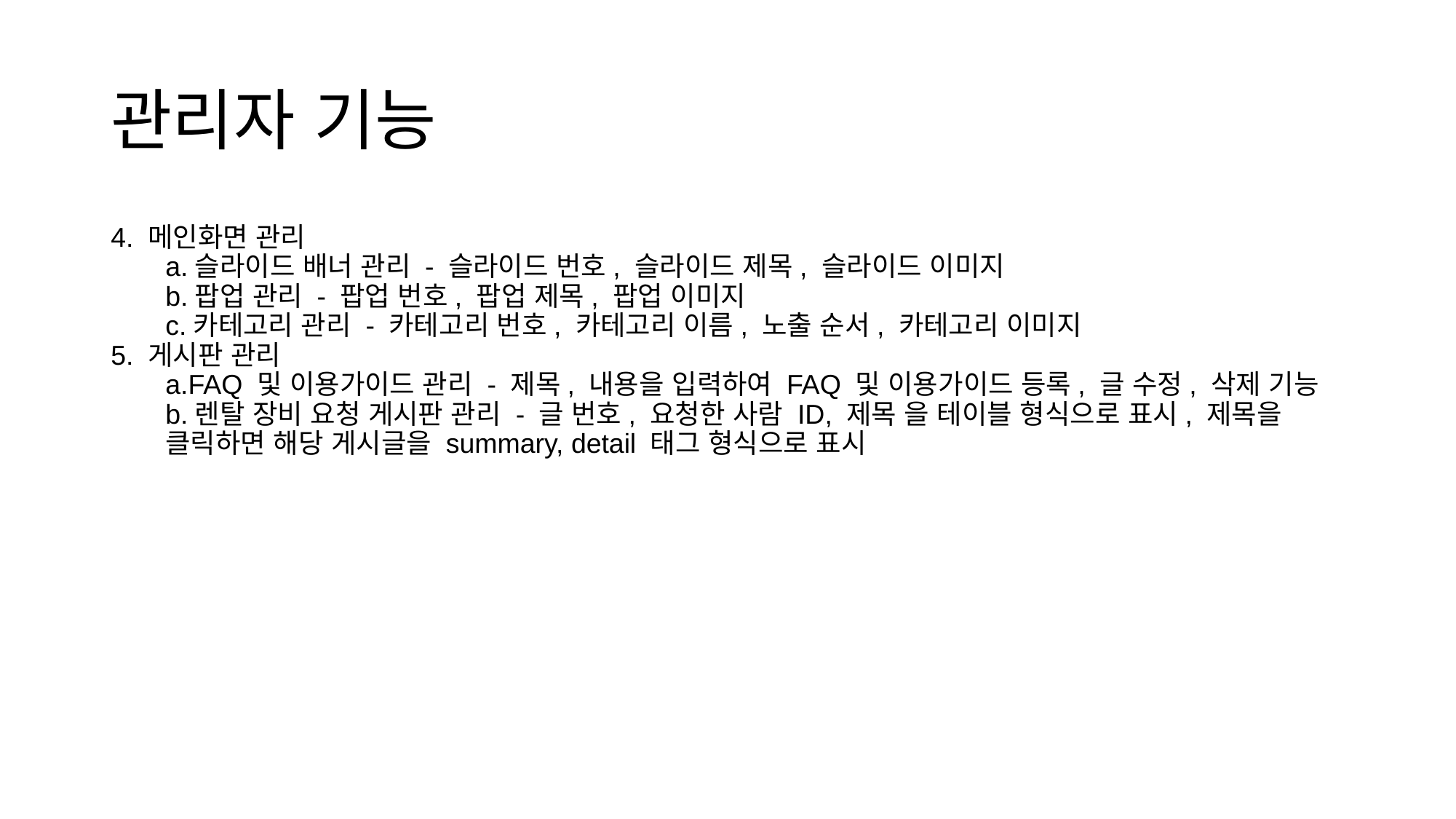

# 관리자 기능
4. 메인화면 관리
a.슬라이드 배너 관리 - 슬라이드 번호, 슬라이드 제목, 슬라이드 이미지
b.팝업 관리 - 팝업 번호, 팝업 제목, 팝업 이미지
c.카테고리 관리 - 카테고리 번호, 카테고리 이름, 노출 순서, 카테고리 이미지
5. 게시판 관리
a.FAQ 및 이용가이드 관리 - 제목, 내용을 입력하여 FAQ 및 이용가이드 등록, 글 수정, 삭제 기능
b.렌탈 장비 요청 게시판 관리 - 글 번호, 요청한 사람 ID, 제목 을 테이블 형식으로 표시, 제목을 클릭하면 해당 게시글을 summary, detail 태그 형식으로 표시